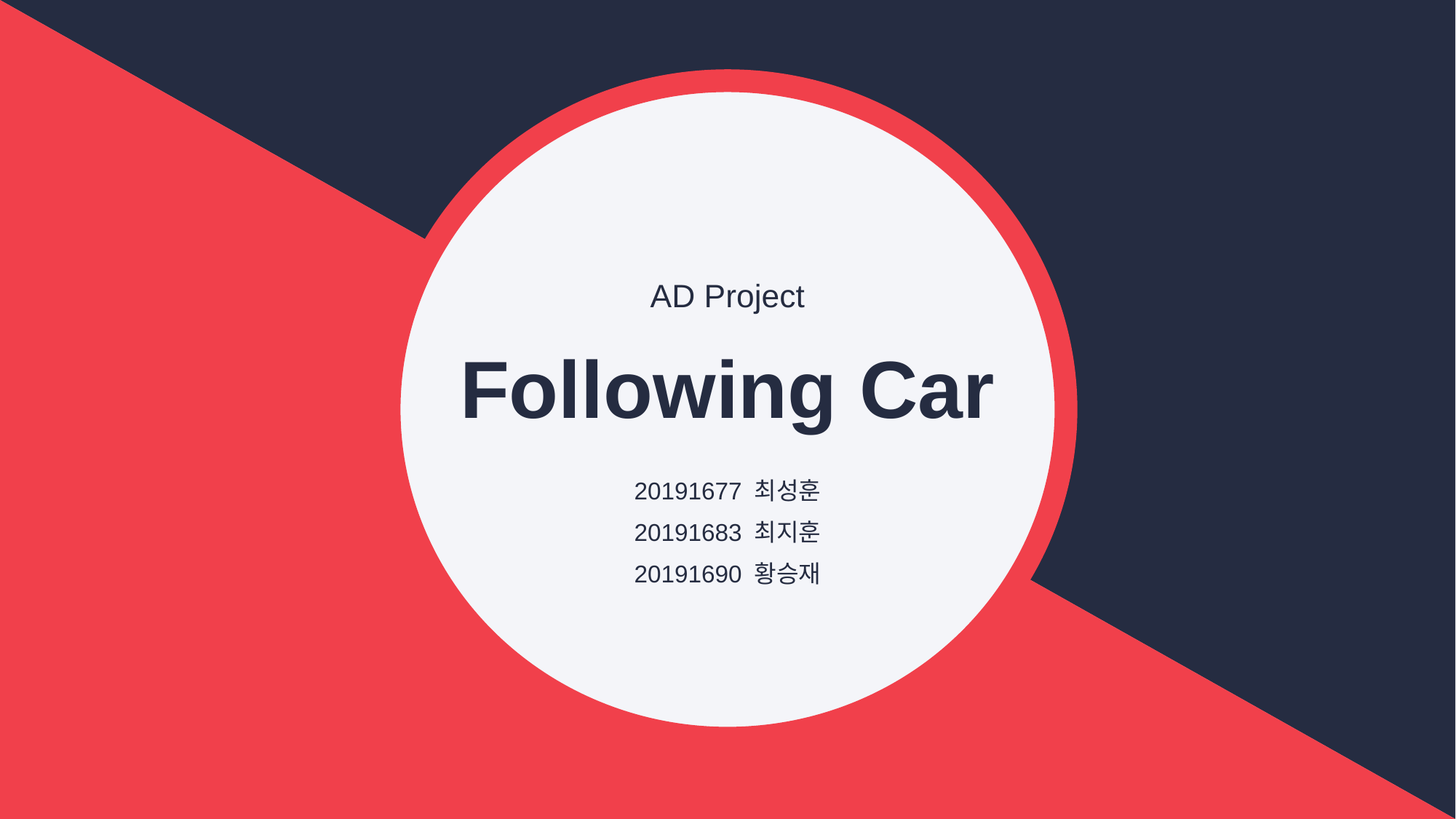

AD Project
# Following Car
20191677 최성훈
20191683 최지훈
20191690 황승재